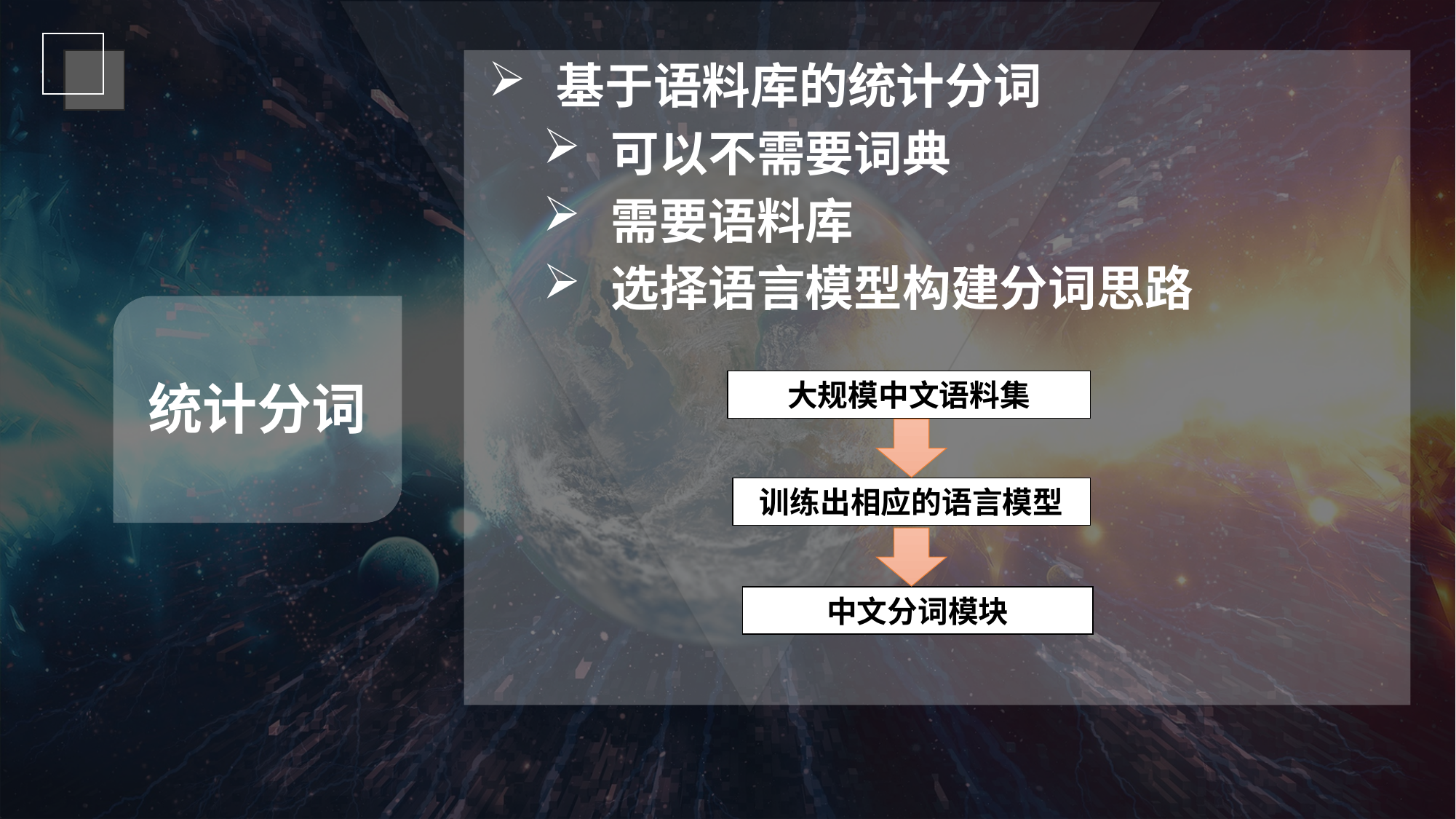

基于语料库的统计分词
可以不需要词典
需要语料库
选择语言模型构建分词思路

统计分词
大规模中文语料集
训练出相应的语言模型
中文分词模块